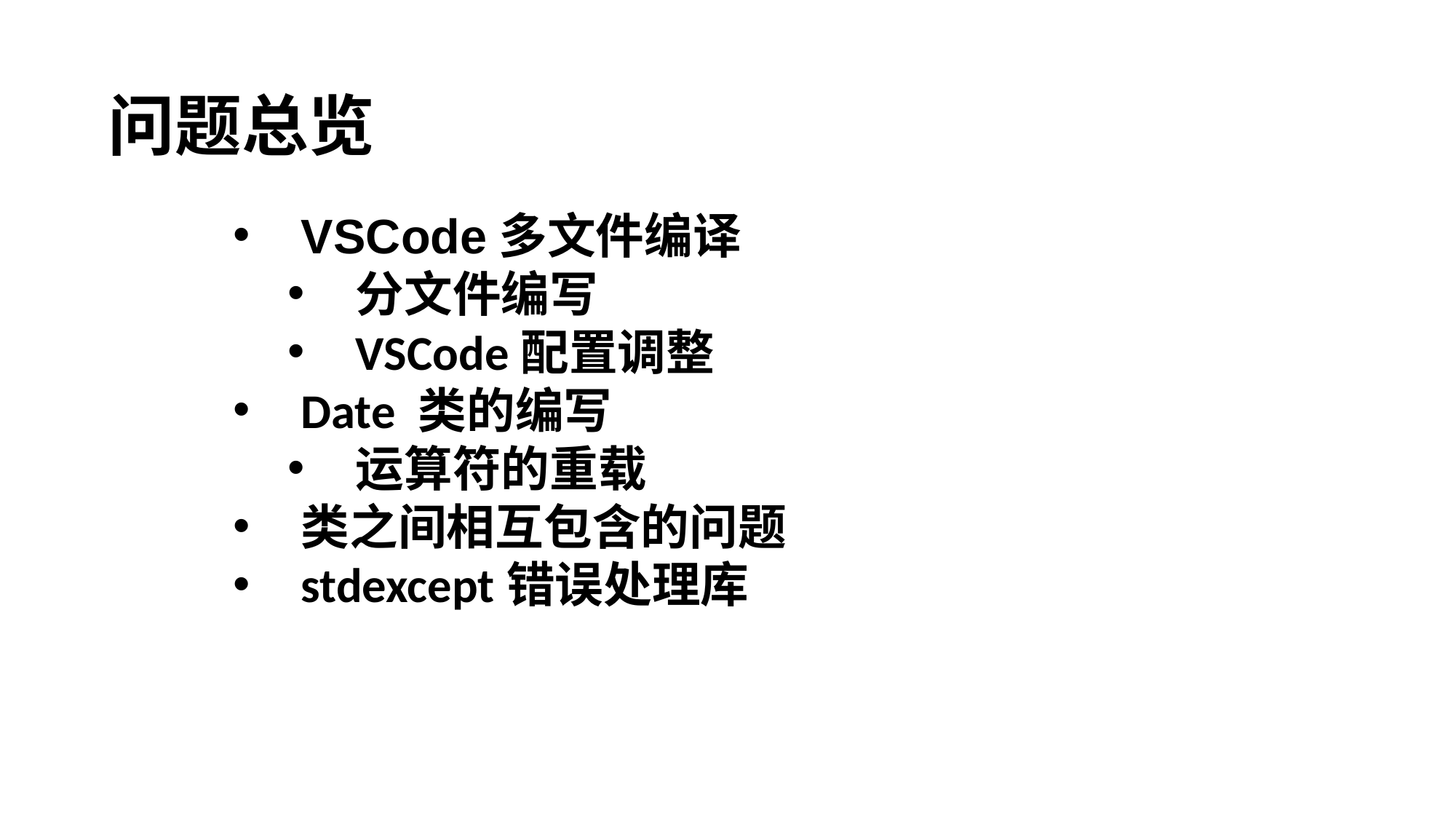

问题总览
VSCode多文件编译
分文件编写
VSCode配置调整
Date 类的编写
运算符的重载
类之间相互包含的问题
stdexcept错误处理库